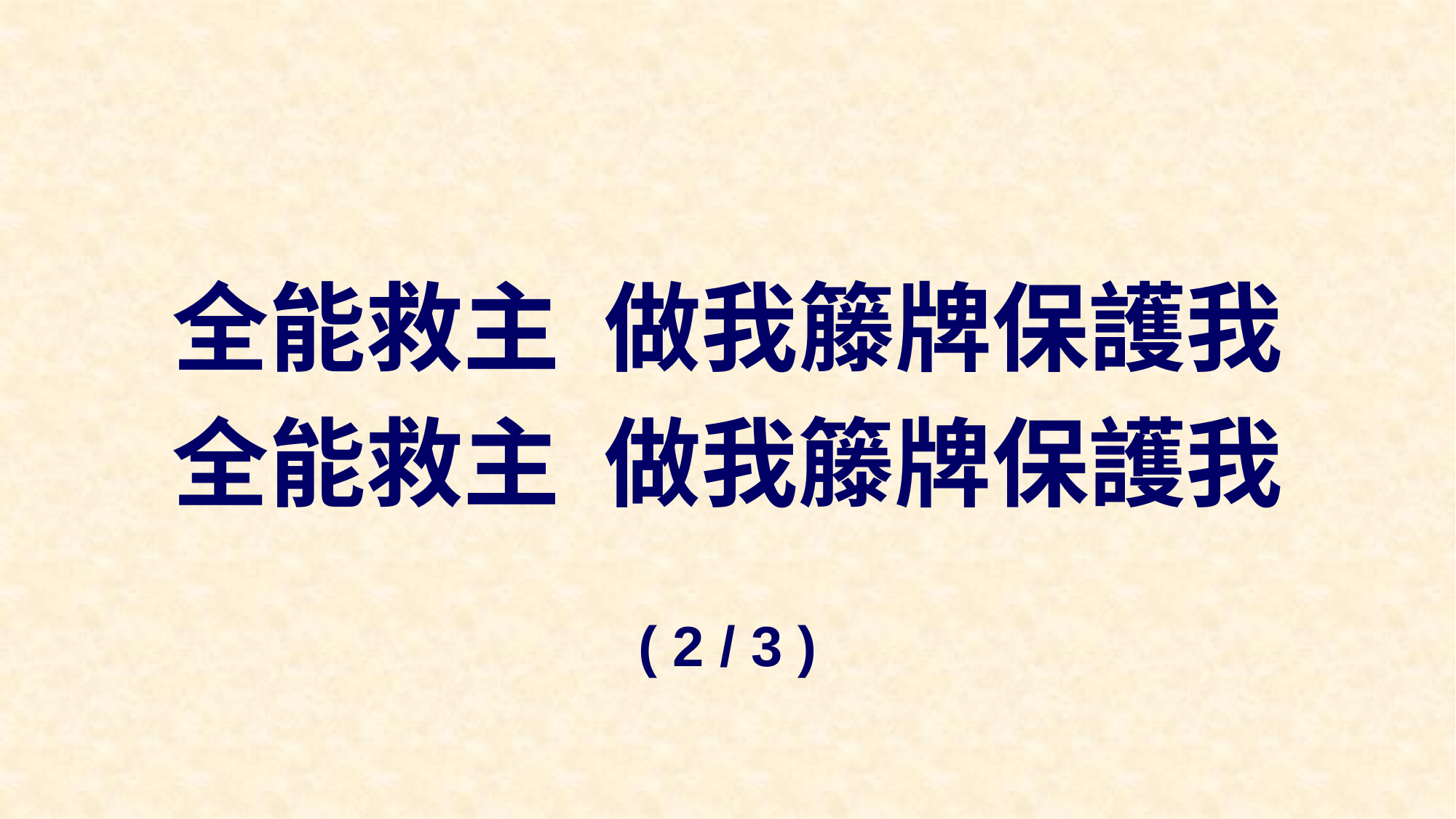

全能救主  做我籐牌保護我
全能救主  做我籐牌保護我
( 2 / 3 )